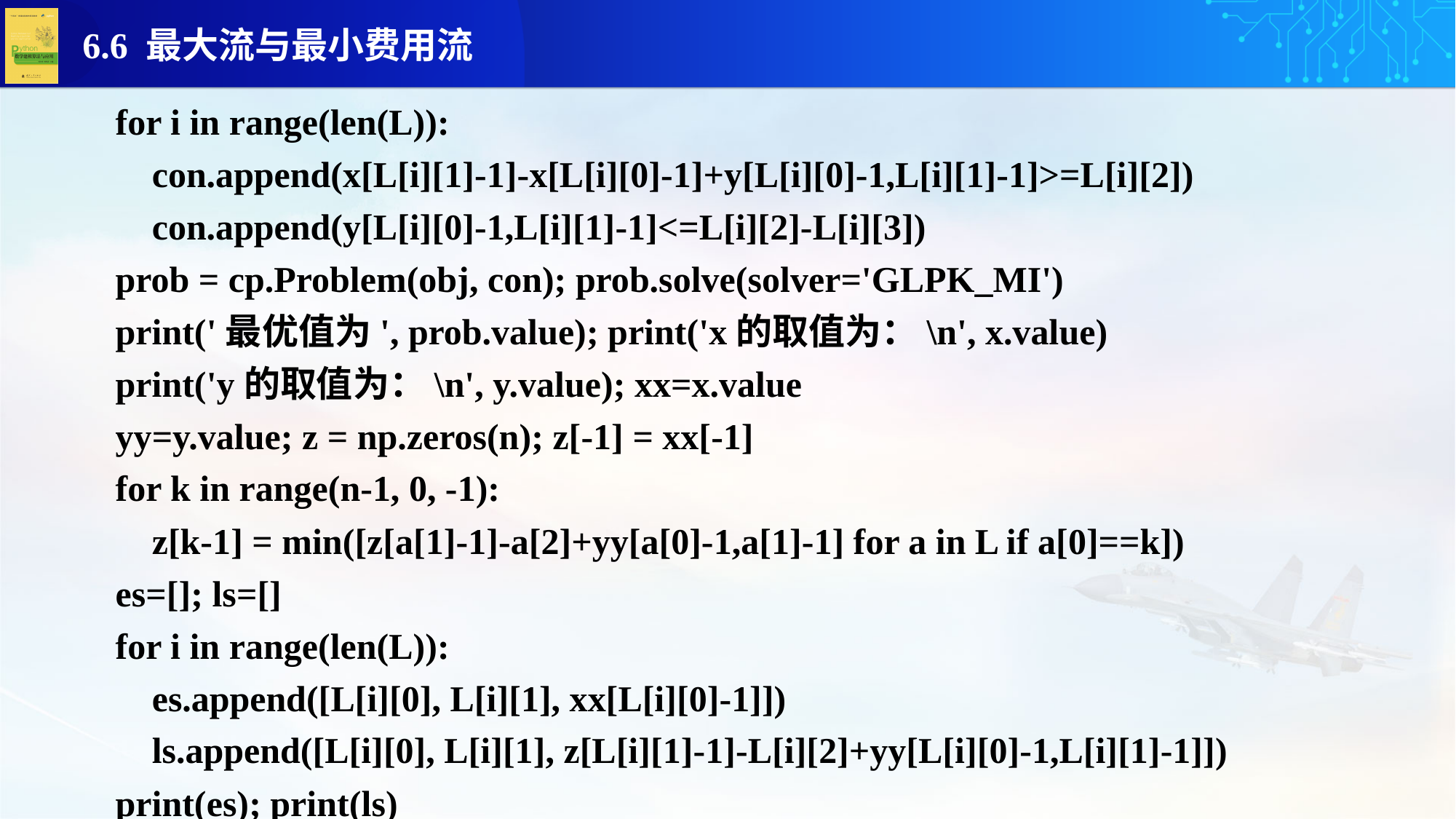

for i in range(len(L)):
    con.append(x[L[i][1]-1]-x[L[i][0]-1]+y[L[i][0]-1,L[i][1]-1]>=L[i][2])
    con.append(y[L[i][0]-1,L[i][1]-1]<=L[i][2]-L[i][3])
prob = cp.Problem(obj, con); prob.solve(solver='GLPK_MI')
print('最优值为', prob.value); print('x的取值为：\n', x.value)
print('y的取值为：\n', y.value); xx=x.value
yy=y.value; z = np.zeros(n); z[-1] = xx[-1]
for k in range(n-1, 0, -1):
    z[k-1] = min([z[a[1]-1]-a[2]+yy[a[0]-1,a[1]-1] for a in L if a[0]==k])
es=[]; ls=[]
for i in range(len(L)):
    es.append([L[i][0], L[i][1], xx[L[i][0]-1]])
    ls.append([L[i][0], L[i][1], z[L[i][1]-1]-L[i][2]+yy[L[i][0]-1,L[i][1]-1]])
print(es); print(ls)